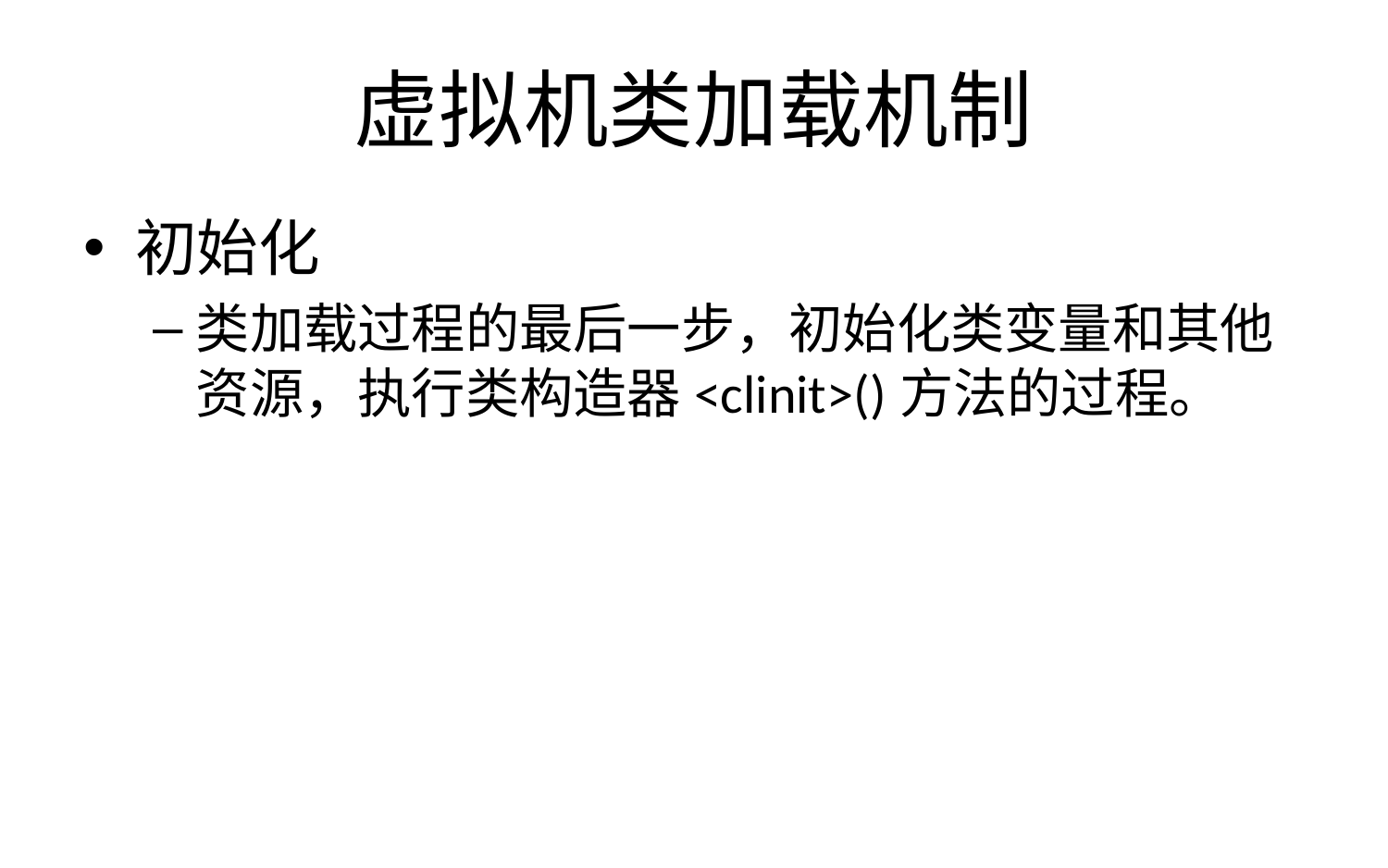

# 虚拟机类加载机制
初始化
类加载过程的最后一步，初始化类变量和其他资源，执行类构造器<clinit>()方法的过程。